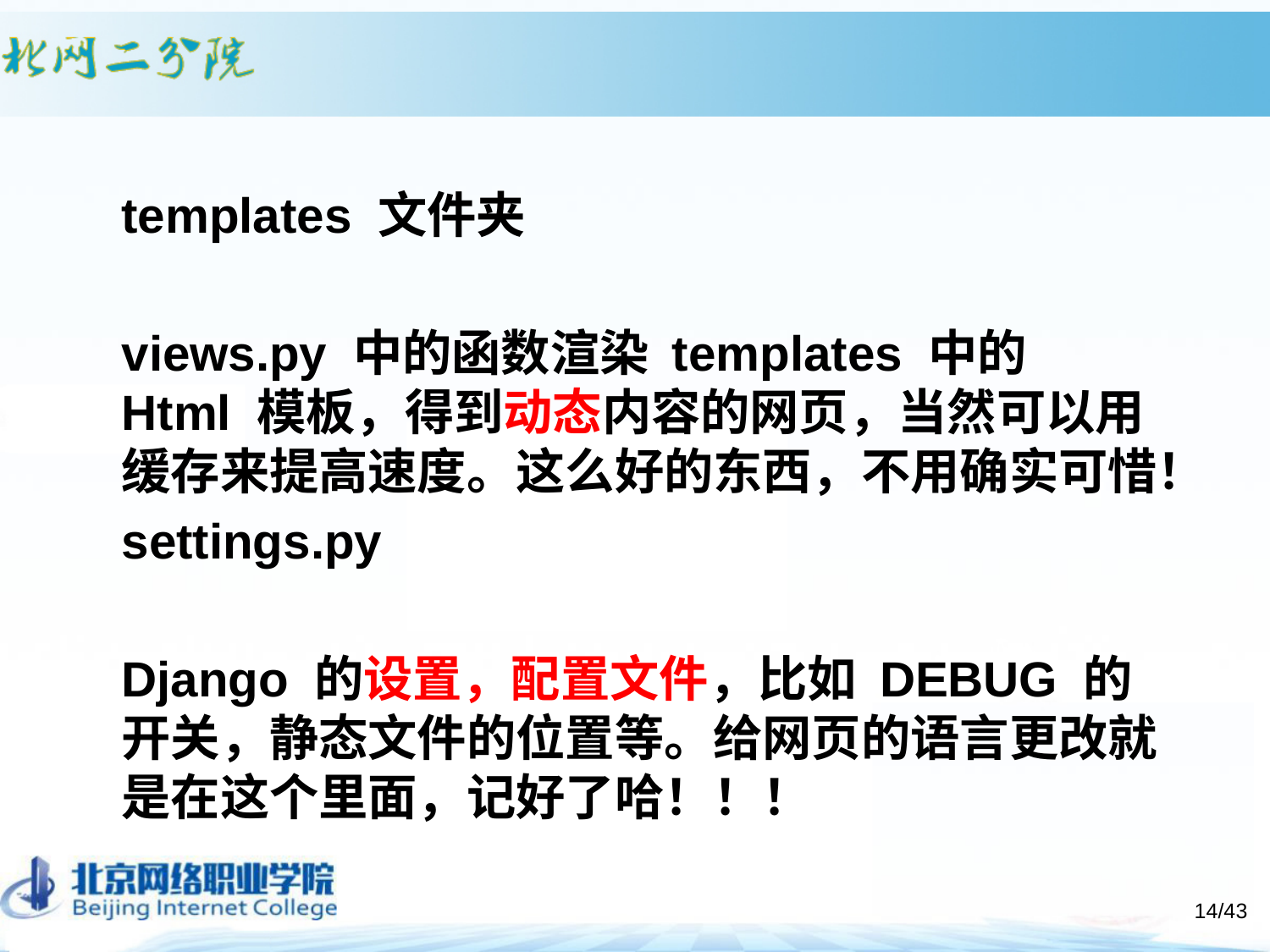

#
templates 文件夹

views.py 中的函数渲染 templates 中的 Html 模板，得到动态内容的网页，当然可以用缓存来提高速度。这么好的东西，不用确实可惜！
settings.py

Django 的设置，配置文件，比如 DEBUG 的开关，静态文件的位置等。给网页的语言更改就是在这个里面，记好了哈！！！
14/43